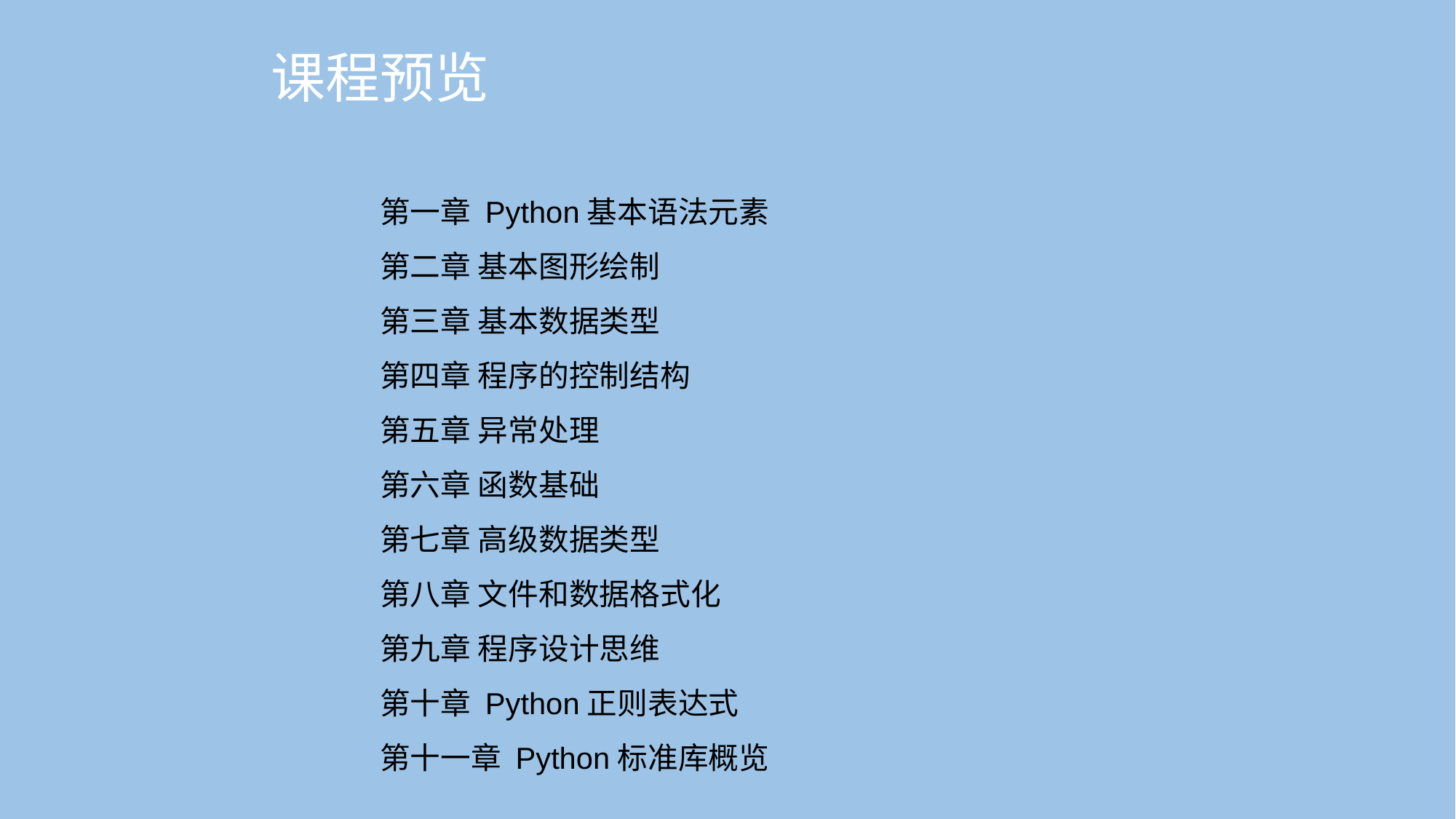

课程预览

第一章 Python基本语法元素
第二章 基本图形绘制
第三章 基本数据类型
第四章 程序的控制结构
第五章 异常处理
第六章 函数基础
第七章 高级数据类型
第八章 文件和数据格式化
第九章 程序设计思维
第十章 Python正则表达式
第十一章 Python标准库概览